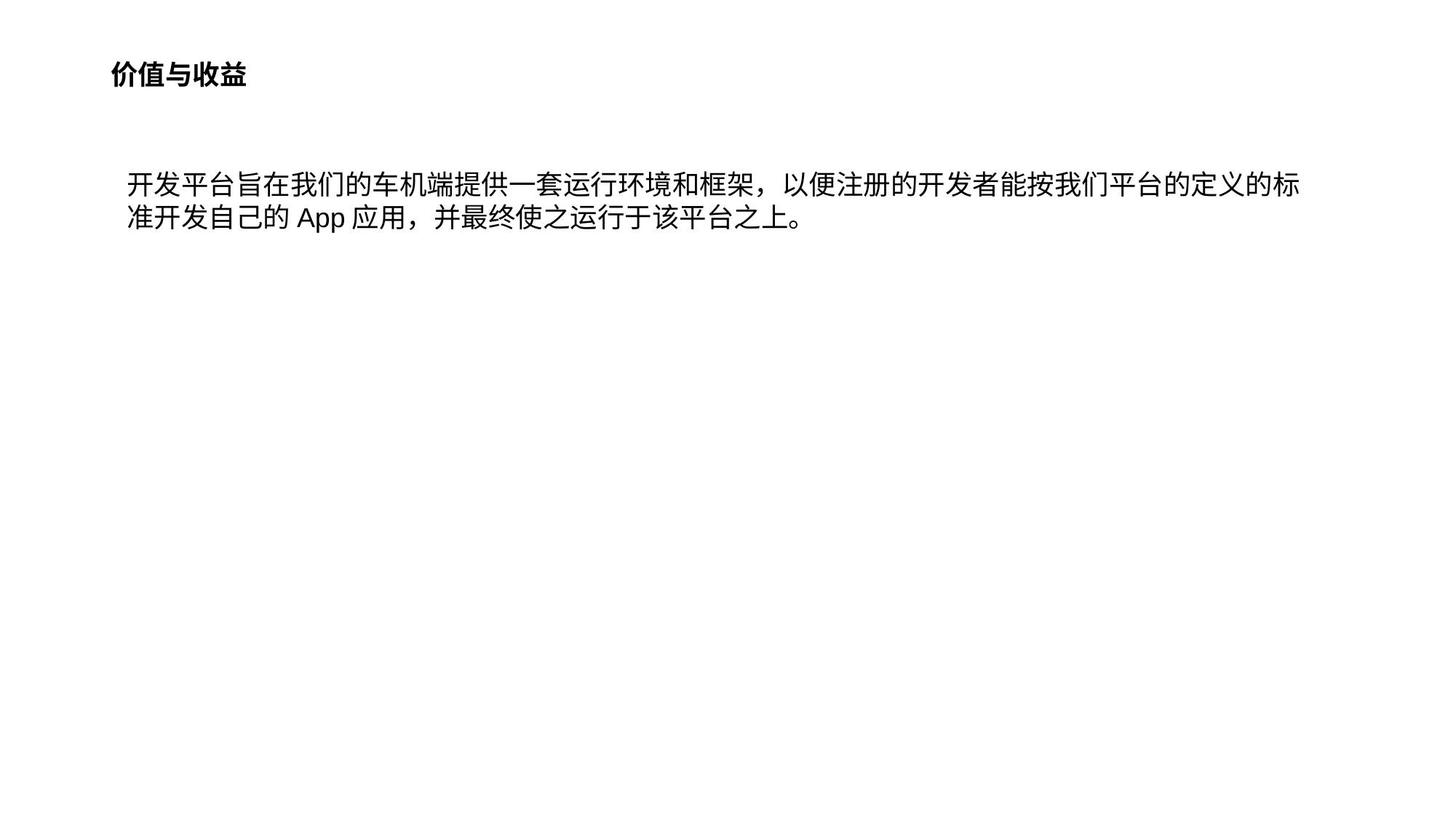

# 价值与收益
开发平台旨在我们的车机端提供一套运行环境和框架，以便注册的开发者能按我们平台的定义的标准开发自己的App应用，并最终使之运行于该平台之上。